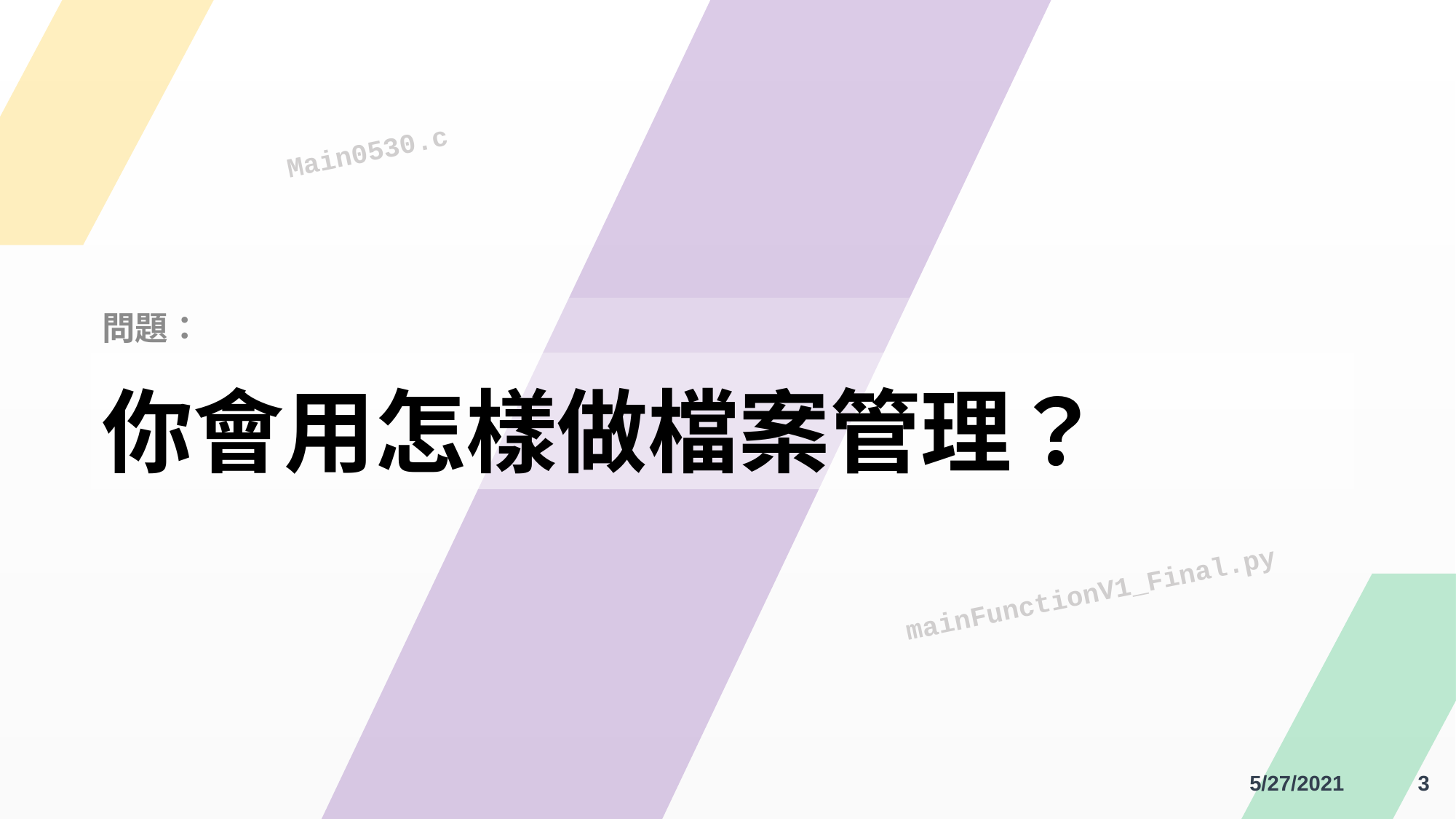

Main0530.c
問題：
# 你會用怎樣做檔案管理？
mainFunctionV1_Final.py

5/27/2021
3